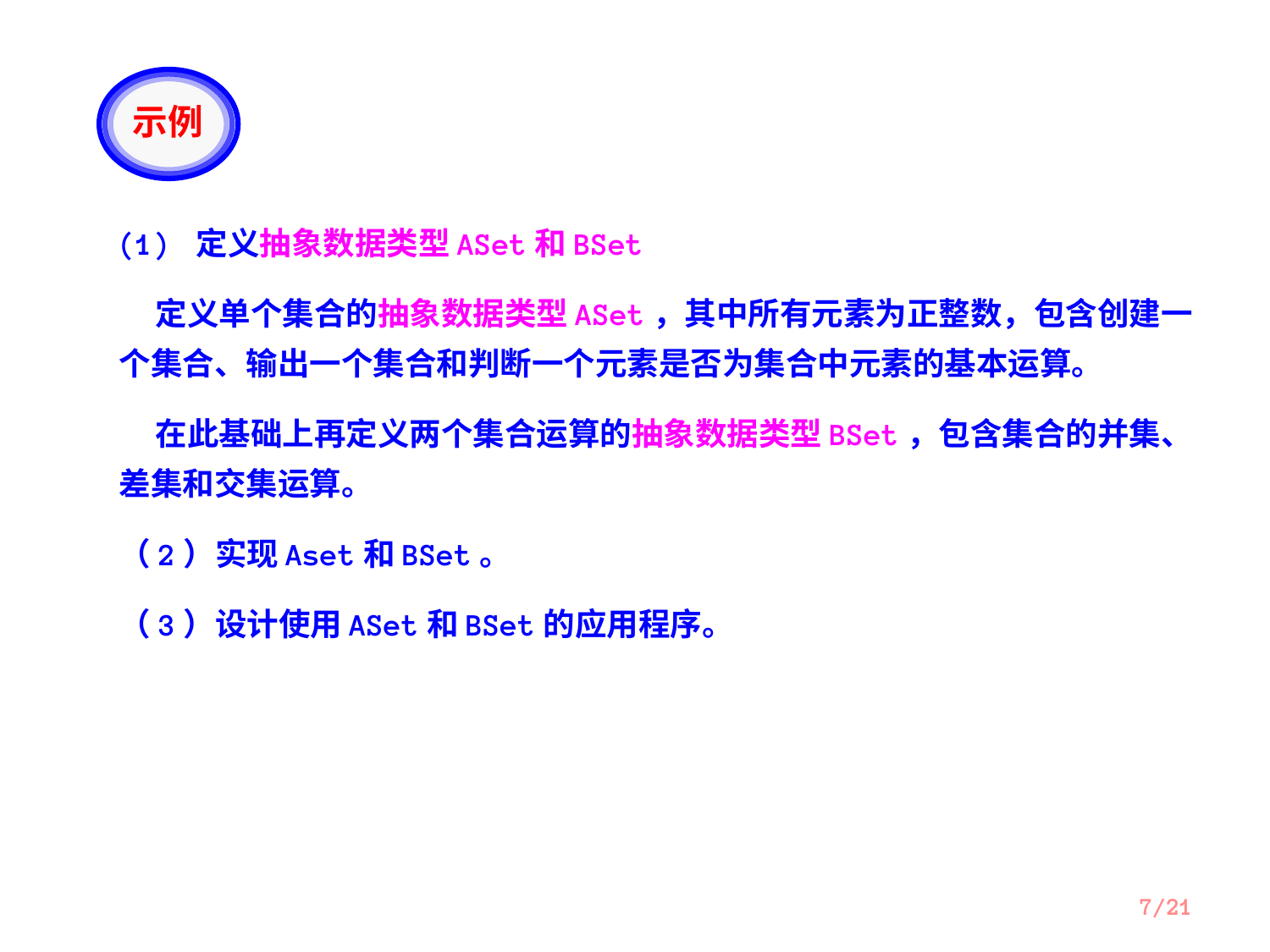

示例
(1) 定义抽象数据类型ASet和BSet
    定义单个集合的抽象数据类型ASet，其中所有元素为正整数，包含创建一个集合、输出一个集合和判断一个元素是否为集合中元素的基本运算。
    在此基础上再定义两个集合运算的抽象数据类型BSet，包含集合的并集、差集和交集运算。
（2）实现Aset和BSet。
（3）设计使用ASet和BSet的应用程序。
7/21